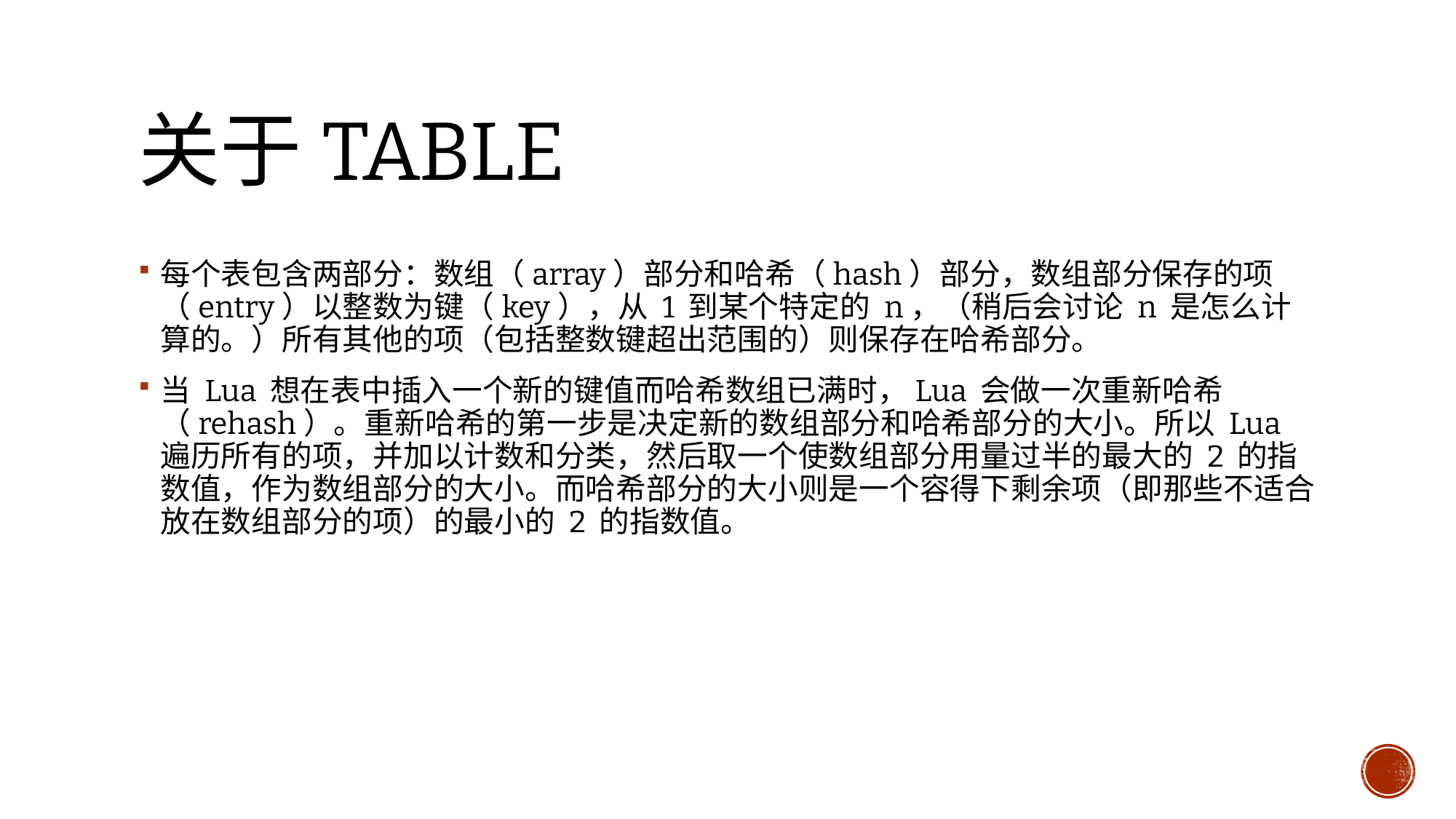

# 关于Table
每个表包含两部分：数组（array）部分和哈希（hash）部分，数组部分保存的项（entry）以整数为键（key），从 1 到某个特定的 n，（稍后会讨论 n 是怎么计算的。）所有其他的项（包括整数键超出范围的）则保存在哈希部分。
当 Lua 想在表中插入一个新的键值而哈希数组已满时，Lua 会做一次重新哈希（rehash）。重新哈希的第一步是决定新的数组部分和哈希部分的大小。所以 Lua 遍历所有的项，并加以计数和分类，然后取一个使数组部分用量过半的最大的 2 的指数值，作为数组部分的大小。而哈希部分的大小则是一个容得下剩余项（即那些不适合放在数组部分的项）的最小的 2 的指数值。